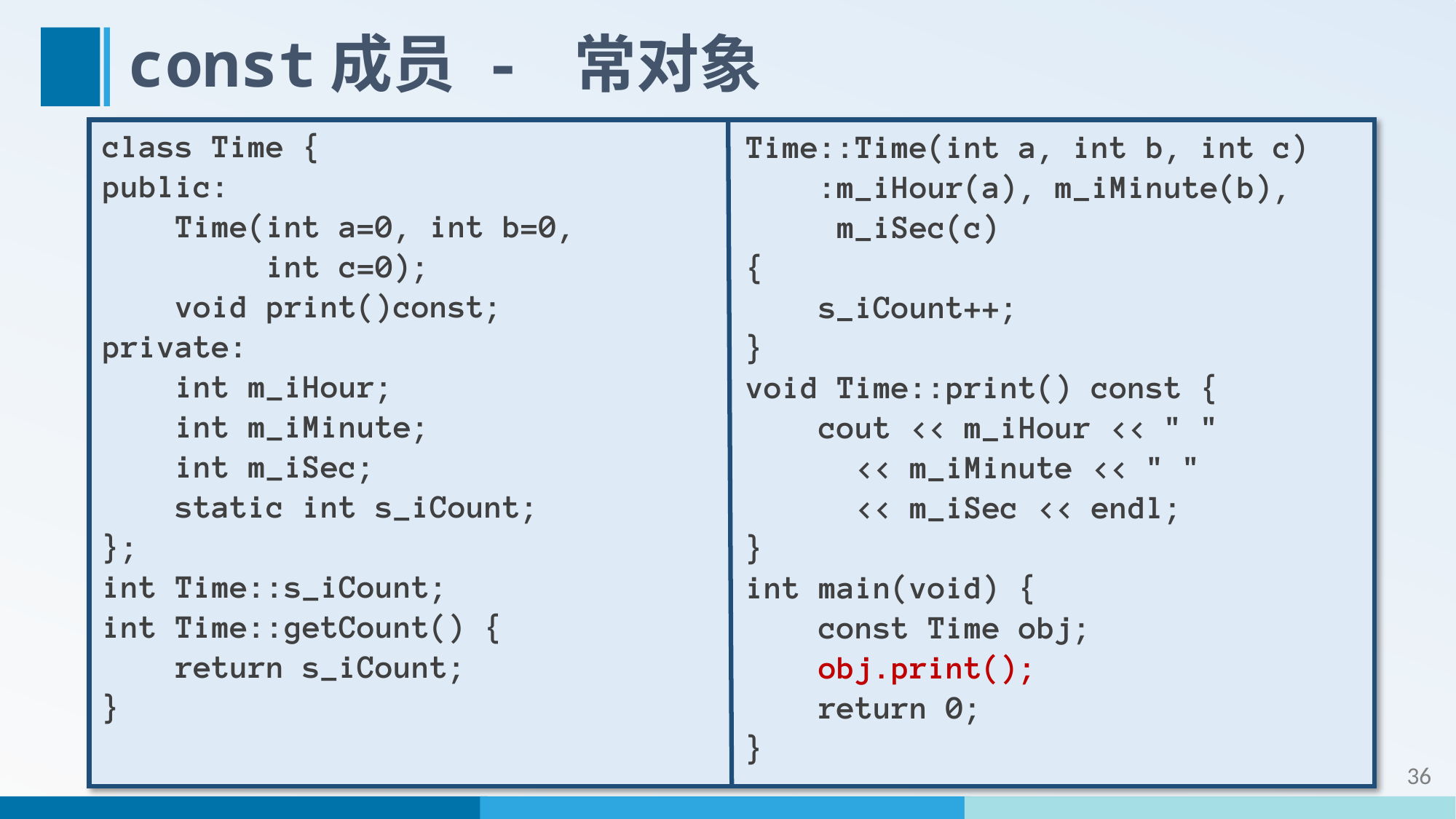

# const成员 - 常对象
class Time {
public:
    Time(int a=0, int b=0,
         int c=0);
    void print()const;
private:
    int m_iHour;
    int m_iMinute;
    int m_iSec;
    static int s_iCount;
};
int Time::s_iCount;
int Time::getCount() {
    return s_iCount;
}

Time::Time(int a, int b, int c)
    :m_iHour(a), m_iMinute(b),
     m_iSec(c)
{
    s_iCount++;
}
void Time::print() const {
    cout << m_iHour << " "
	<< m_iMinute << " "
	<< m_iSec << endl;
}
int main(void) {
    const Time obj;
    obj.print();
    return 0;
}